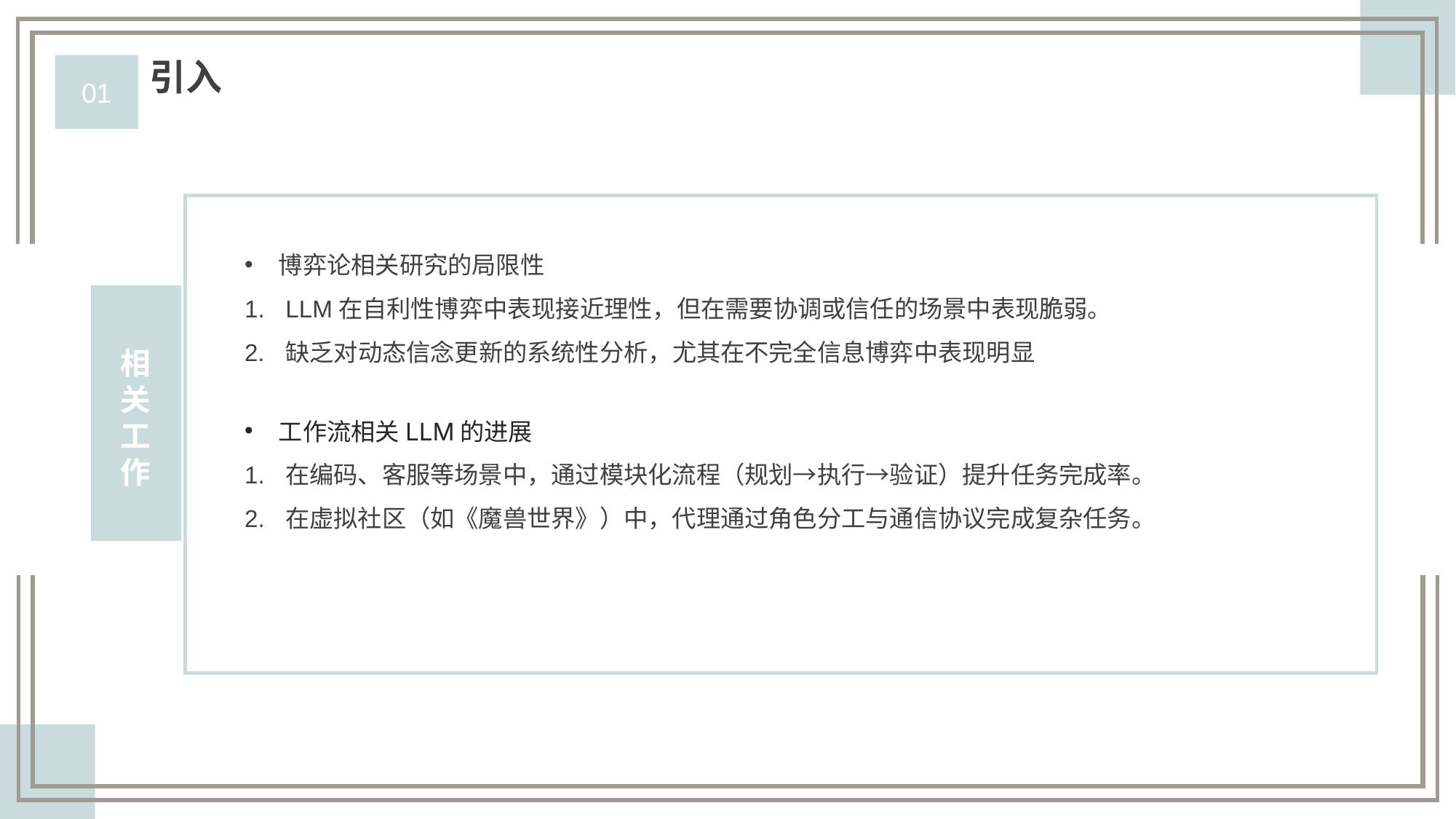

引入
01

博弈论相关研究的局限性
LLM在自利性博弈中表现接近理性，但在需要协调或信任的场景中表现脆弱。
缺乏对动态信念更新的系统性分析，尤其在不完全信息博弈中表现明显

相关工作
工作流相关LLM的进展
在编码、客服等场景中，通过模块化流程（规划→执行→验证）提升任务完成率。
在虚拟社区（如《魔兽世界》）中，代理通过角色分工与通信协议完成复杂任务。